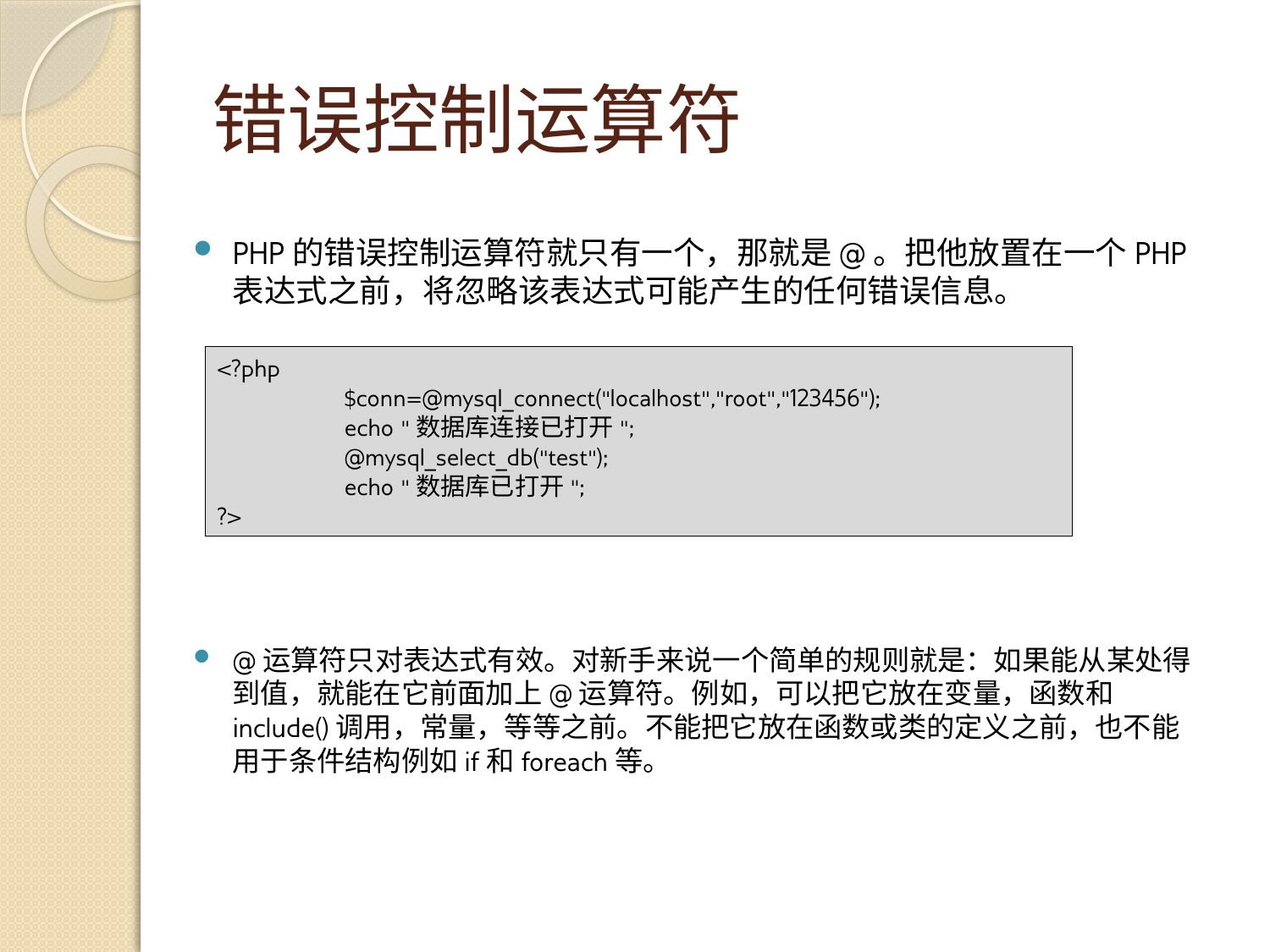

# 错误控制运算符
PHP的错误控制运算符就只有一个，那就是@。把他放置在一个PHP表达式之前，将忽略该表达式可能产生的任何错误信息。
<?php
	$conn=@mysql_connect("localhost","root","123456");
	echo "数据库连接已打开";
	@mysql_select_db("test");
	echo "数据库已打开";
?>
@运算符只对表达式有效。对新手来说一个简单的规则就是：如果能从某处得到值，就能在它前面加上@运算符。例如，可以把它放在变量，函数和include()调用，常量，等等之前。不能把它放在函数或类的定义之前，也不能用于条件结构例如if和foreach等。